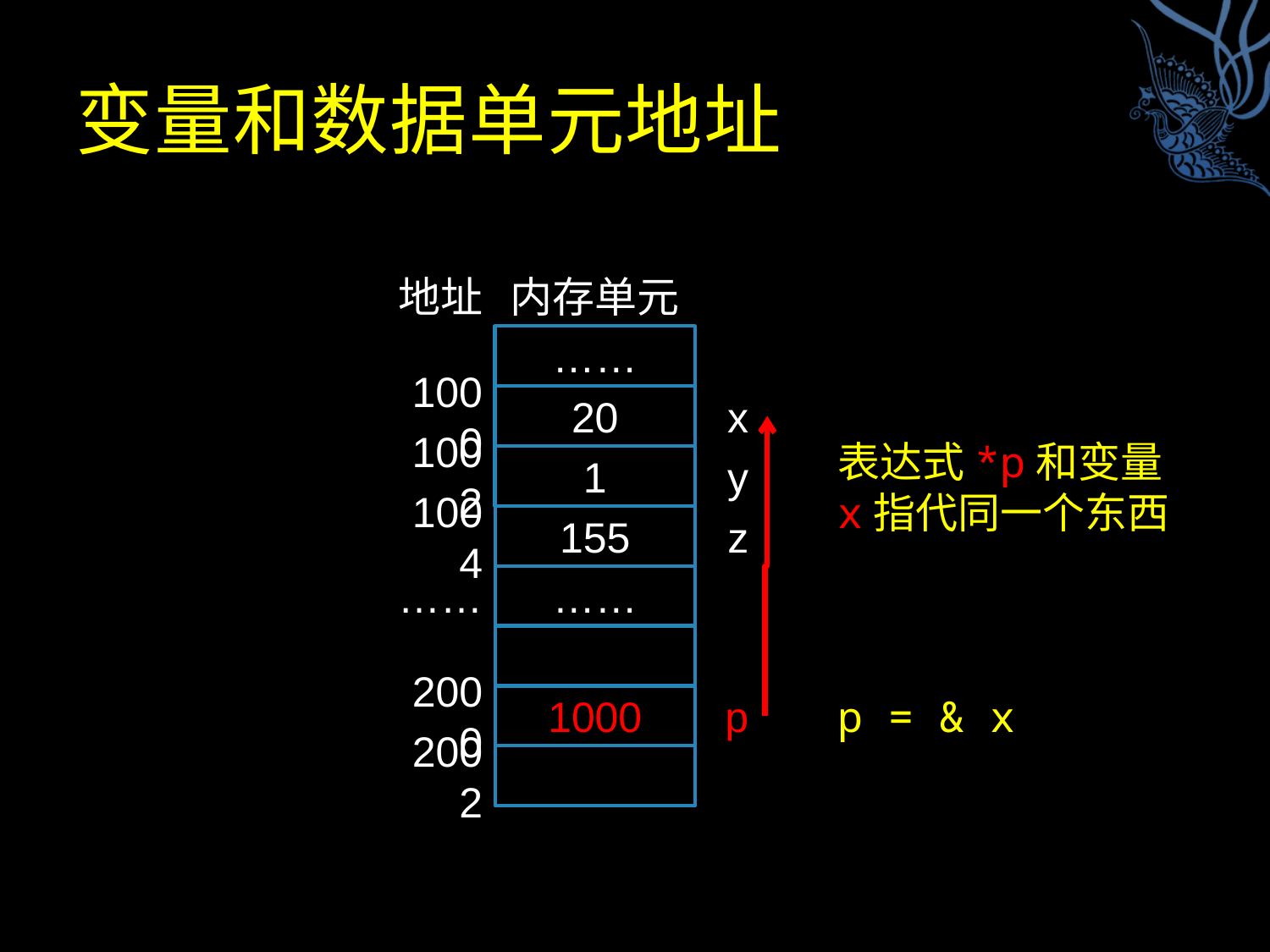

# 变量和数据单元地址
地址
内存单元

……
1000
20
x
1002
1
y
1004
155
z
……
……

2000
2002
表达式*p和变量x指代同一个东西
1000
p
p = & x